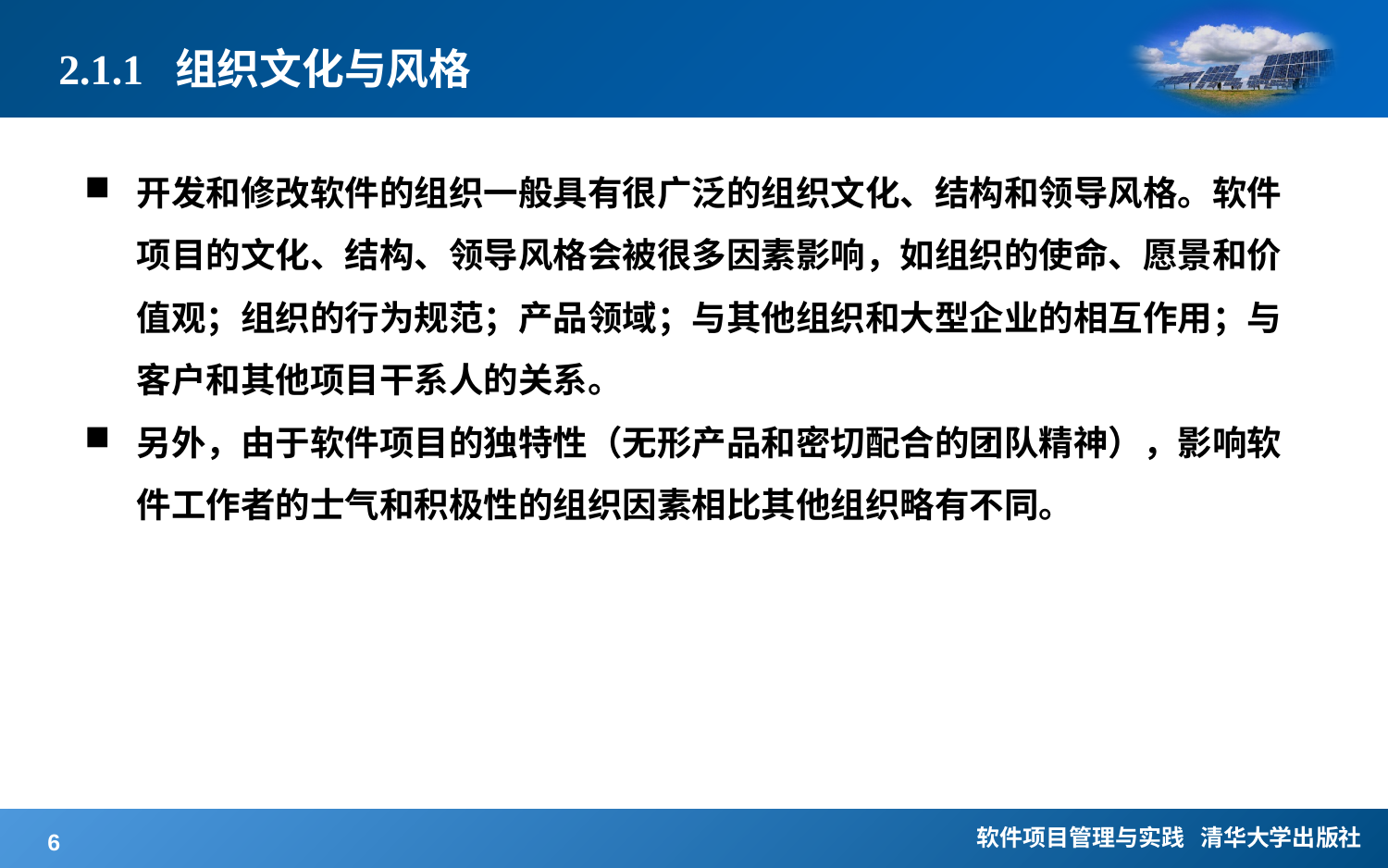

# 2.1.1  组织文化与风格
开发和修改软件的组织一般具有很广泛的组织文化、结构和领导风格。软件项目的文化、结构、领导风格会被很多因素影响，如组织的使命、愿景和价值观；组织的行为规范；产品领域；与其他组织和大型企业的相互作用；与客户和其他项目干系人的关系。
另外，由于软件项目的独特性（无形产品和密切配合的团队精神），影响软件工作者的士气和积极性的组织因素相比其他组织略有不同。